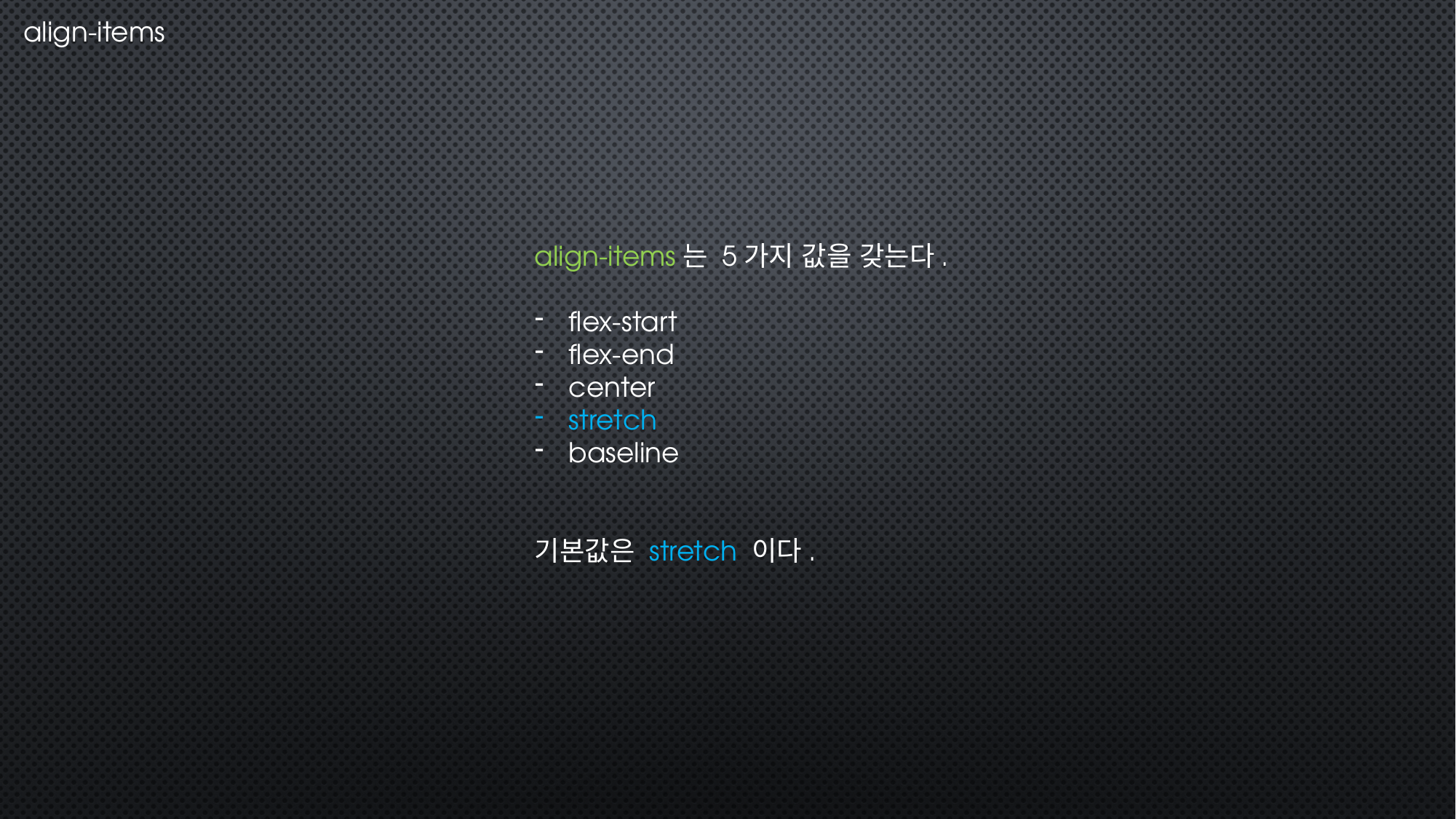

align-items
align-items는 5가지 값을 갖는다.

flex-start
flex-end
center
stretch
baseline

기본값은 stretch 이다.